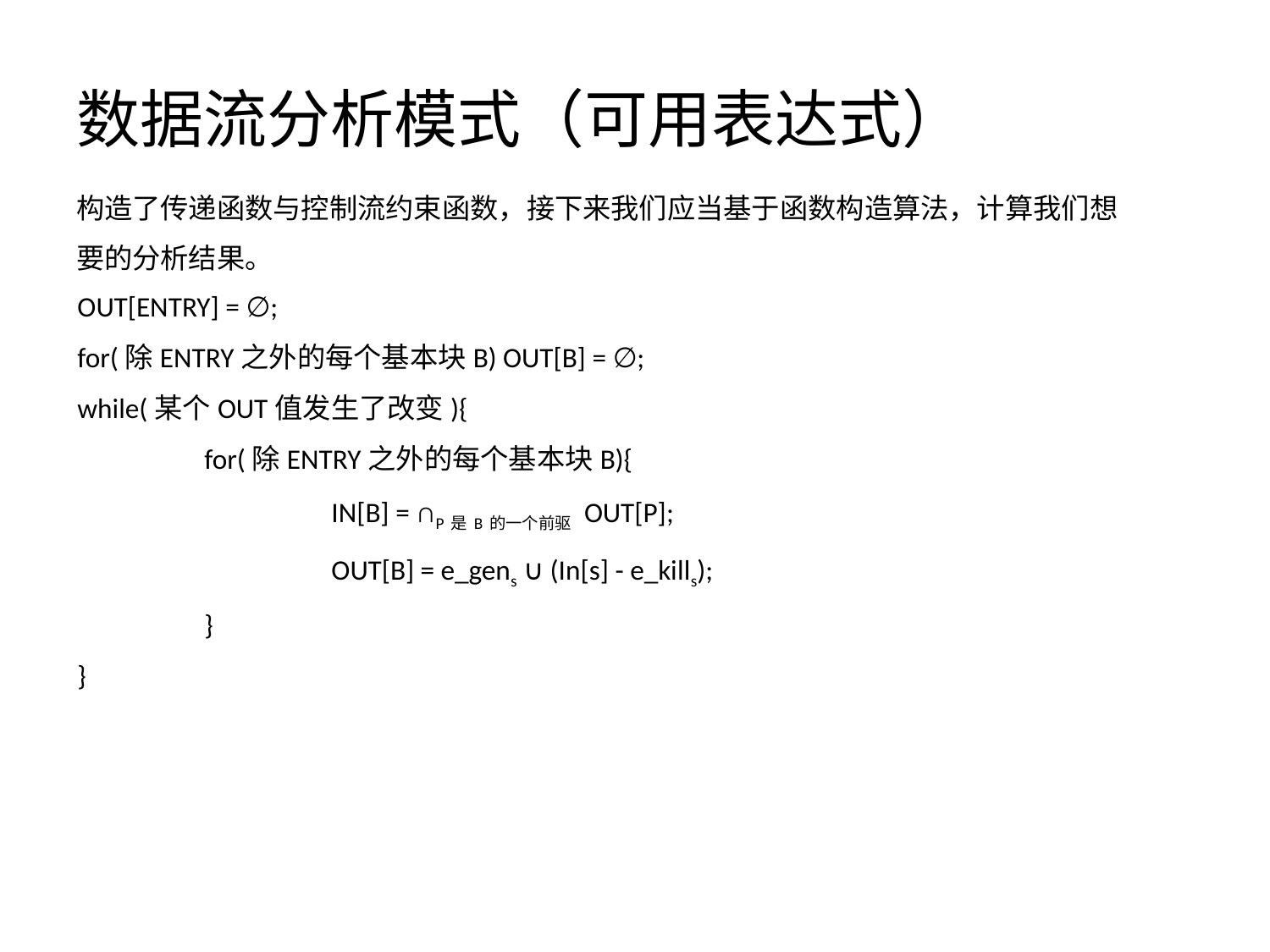

# 数据流分析模式（可用表达式）
构造了传递函数与控制流约束函数，接下来我们应当基于函数构造算法，计算我们想要的分析结果。

OUT[ENTRY] = ∅;
for(除ENTRY之外的每个基本块B) OUT[B] = ∅;
while(某个OUT值发生了改变){
	for(除ENTRY之外的每个基本块B){
		IN[B] = ∩P是B的一个前驱 OUT[P];
OUT[B] = e_gens ∪ (In[s] - e_kills);
	}
}